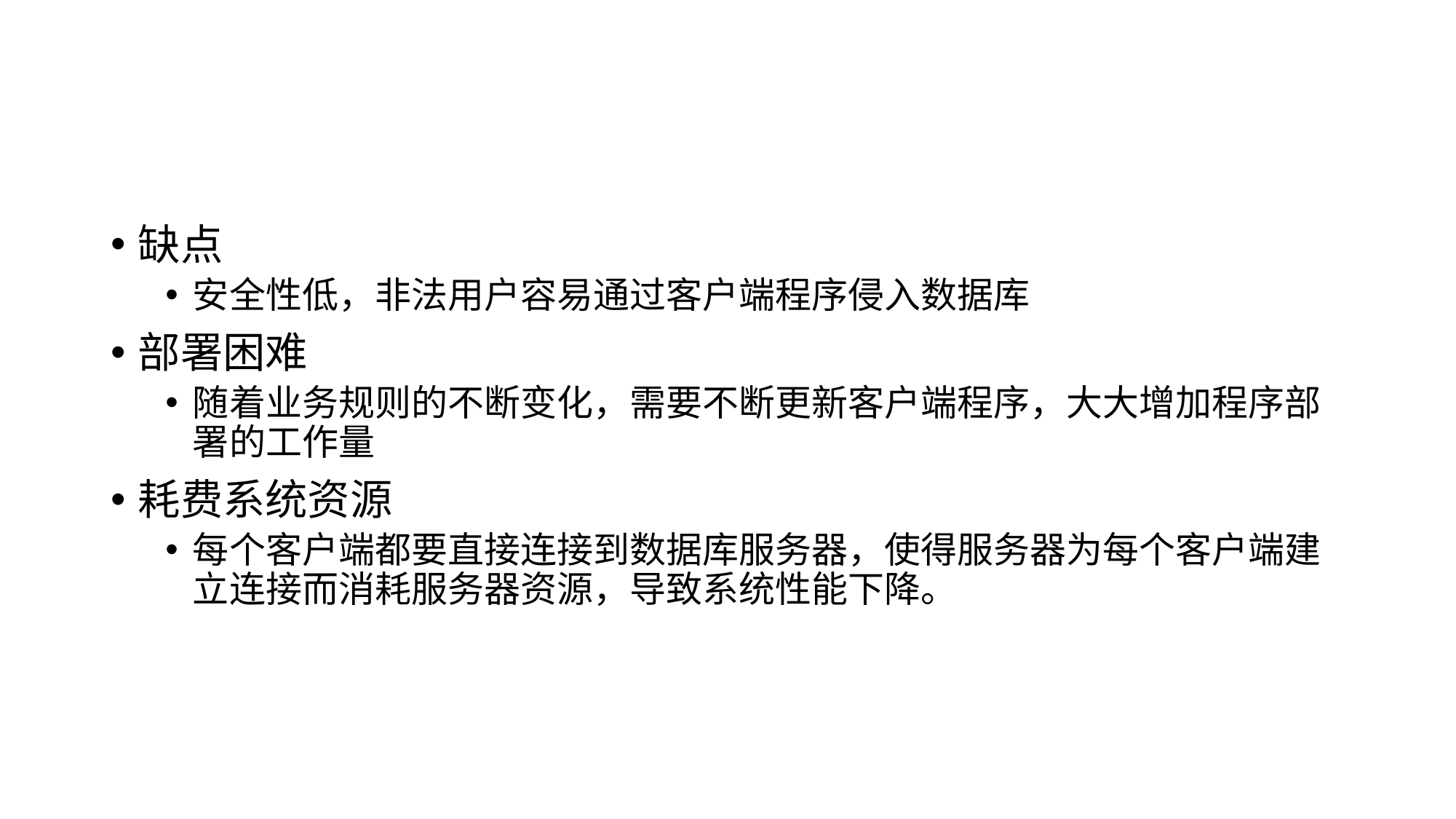

#
缺点
安全性低，非法用户容易通过客户端程序侵入数据库
部署困难
随着业务规则的不断变化，需要不断更新客户端程序，大大增加程序部署的工作量
耗费系统资源
每个客户端都要直接连接到数据库服务器，使得服务器为每个客户端建立连接而消耗服务器资源，导致系统性能下降。